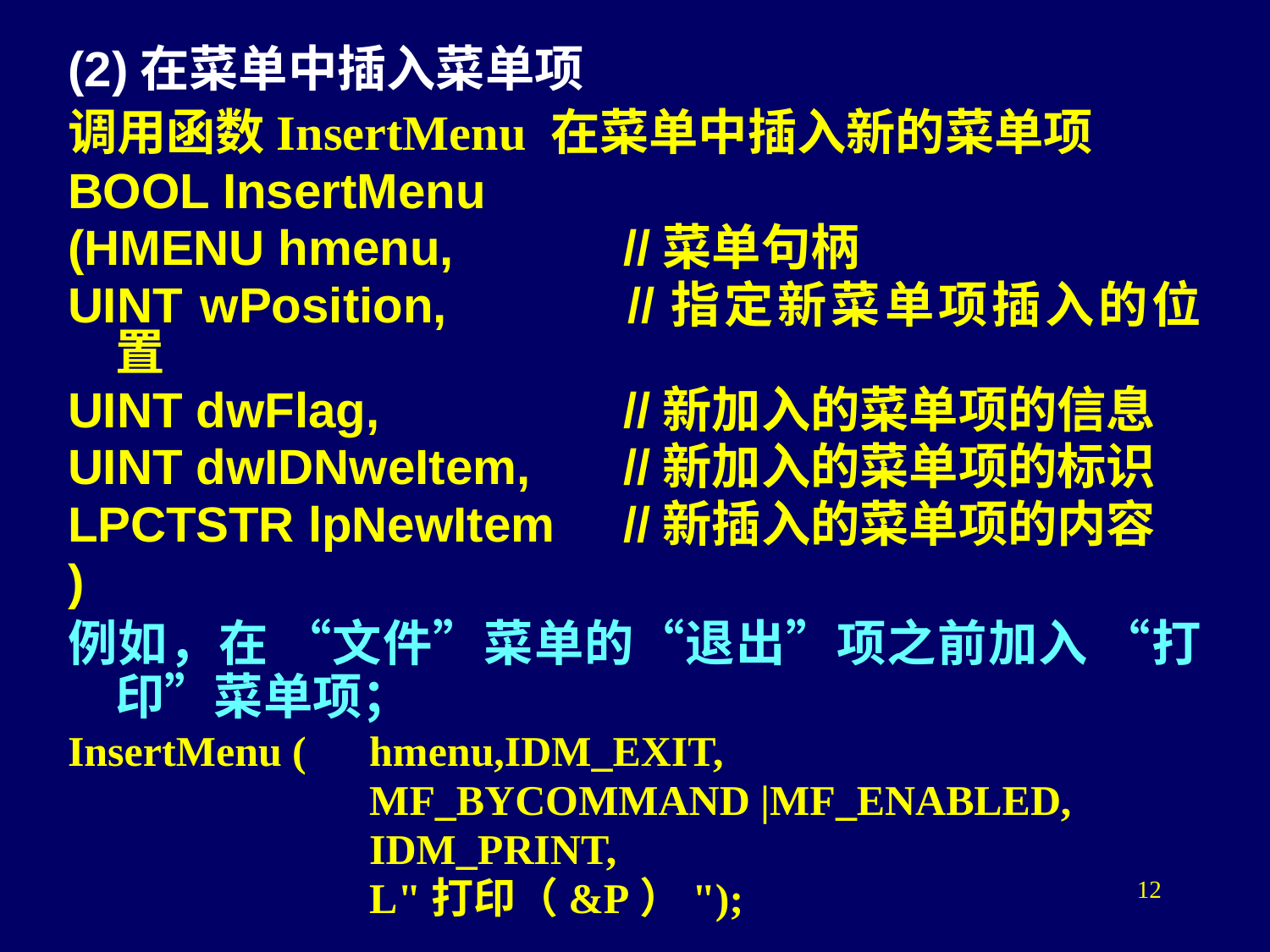

(2)在菜单中插入菜单项
调用函数InsertMenu 在菜单中插入新的菜单项
BOOL InsertMenu
(HMENU hmenu, 		//菜单句柄
UINT wPosition,		//指定新菜单项插入的位置
UINT dwFlag, 		//新加入的菜单项的信息
UINT dwIDNweItem,	//新加入的菜单项的标识
LPCTSTR lpNewItem	//新插入的菜单项的内容
)
例如，在 “文件”菜单的“退出”项之前加入 “打印”菜单项；
InsertMenu (	hmenu,IDM_EXIT,
			MF_BYCOMMAND |MF_ENABLED,
			IDM_PRINT,
			L"打印（&P）");
12